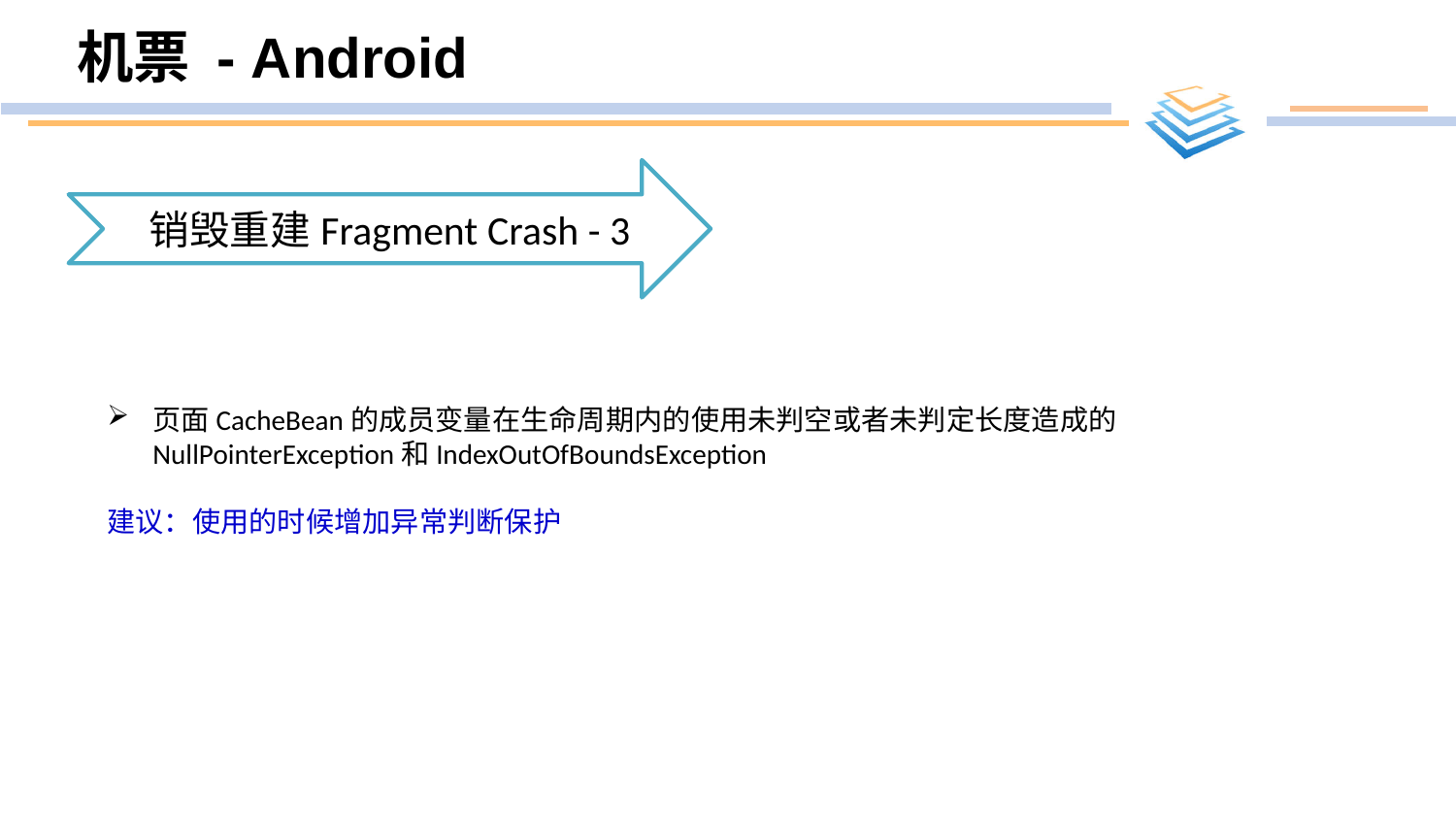

# 机票 - Android
销毁重建Fragment Crash - 3

页面CacheBean的成员变量在生命周期内的使用未判空或者未判定长度造成的NullPointerException和IndexOutOfBoundsException

建议：使用的时候增加异常判断保护